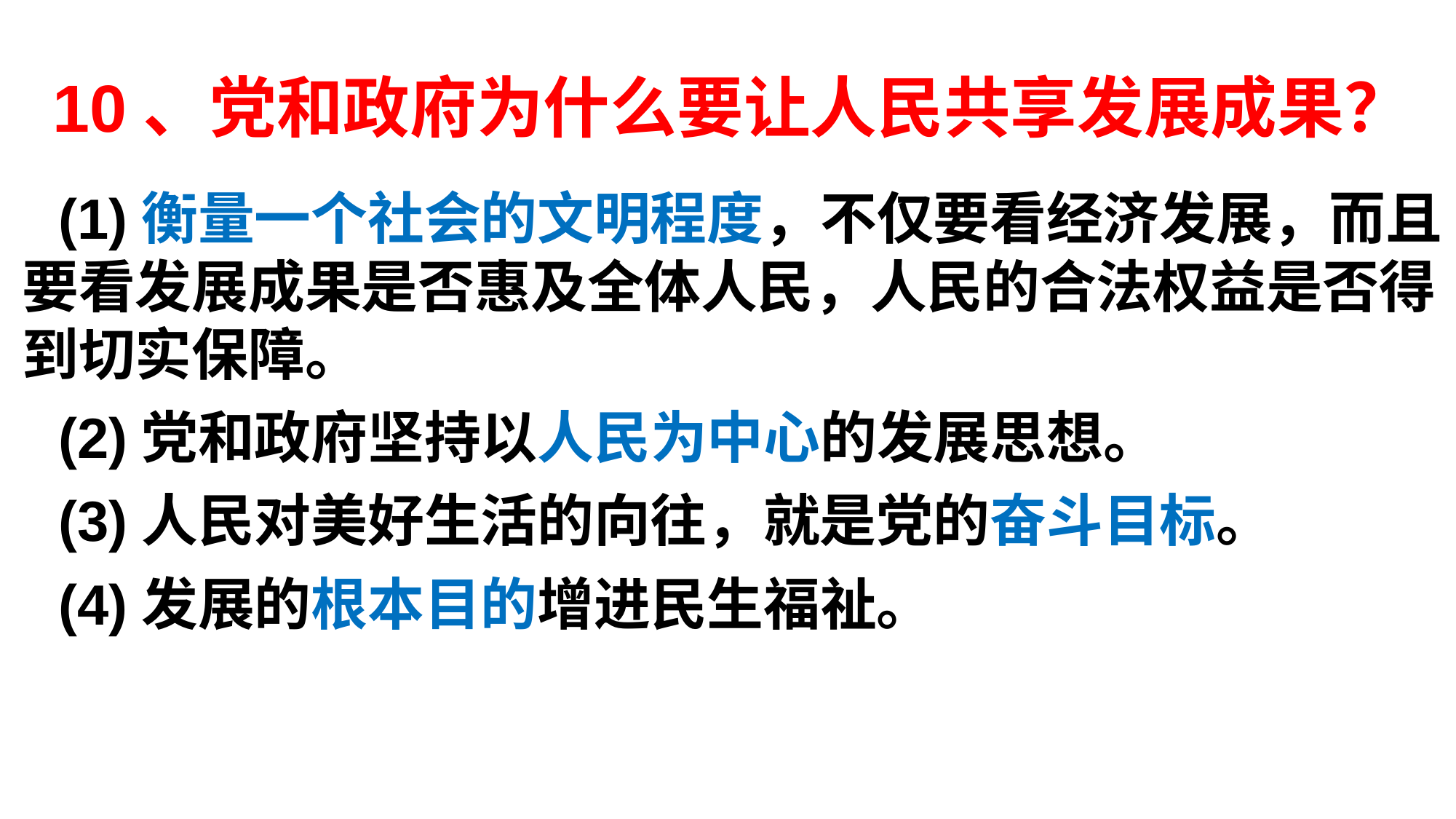

10、党和政府为什么要让人民共享发展成果？
(1)衡量一个社会的文明程度，不仅要看经济发展，而且要看发展成果是否惠及全体人民，人民的合法权益是否得到切实保障。
(2)党和政府坚持以人民为中心的发展思想。
(3)人民对美好生活的向往，就是党的奋斗目标。
(4)发展的根本目的增进民生福祉。